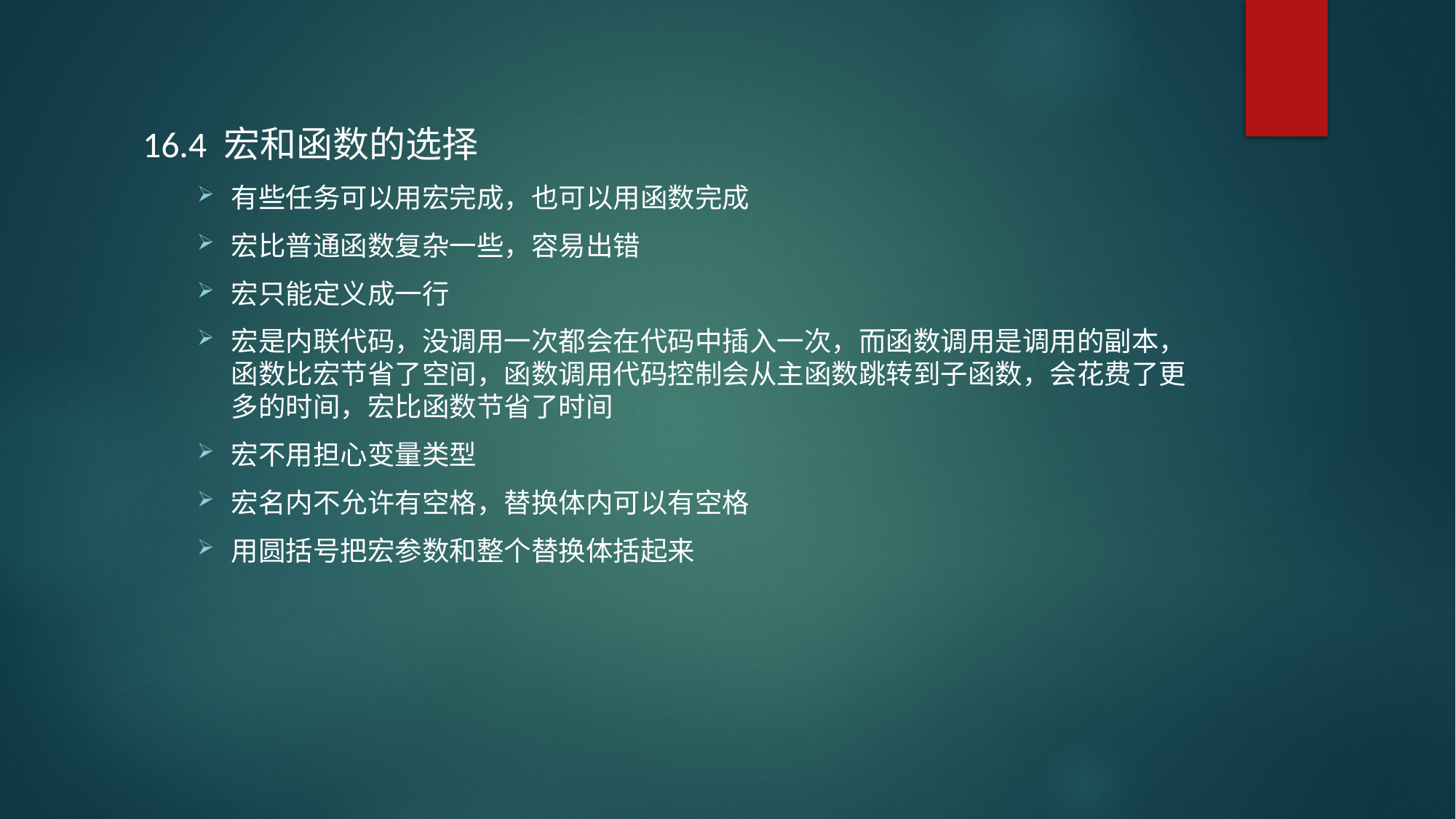

16.4 宏和函数的选择
有些任务可以用宏完成，也可以用函数完成
宏比普通函数复杂一些，容易出错
宏只能定义成一行
宏是内联代码，没调用一次都会在代码中插入一次，而函数调用是调用的副本，函数比宏节省了空间，函数调用代码控制会从主函数跳转到子函数，会花费了更多的时间，宏比函数节省了时间
宏不用担心变量类型
宏名内不允许有空格，替换体内可以有空格
用圆括号把宏参数和整个替换体括起来